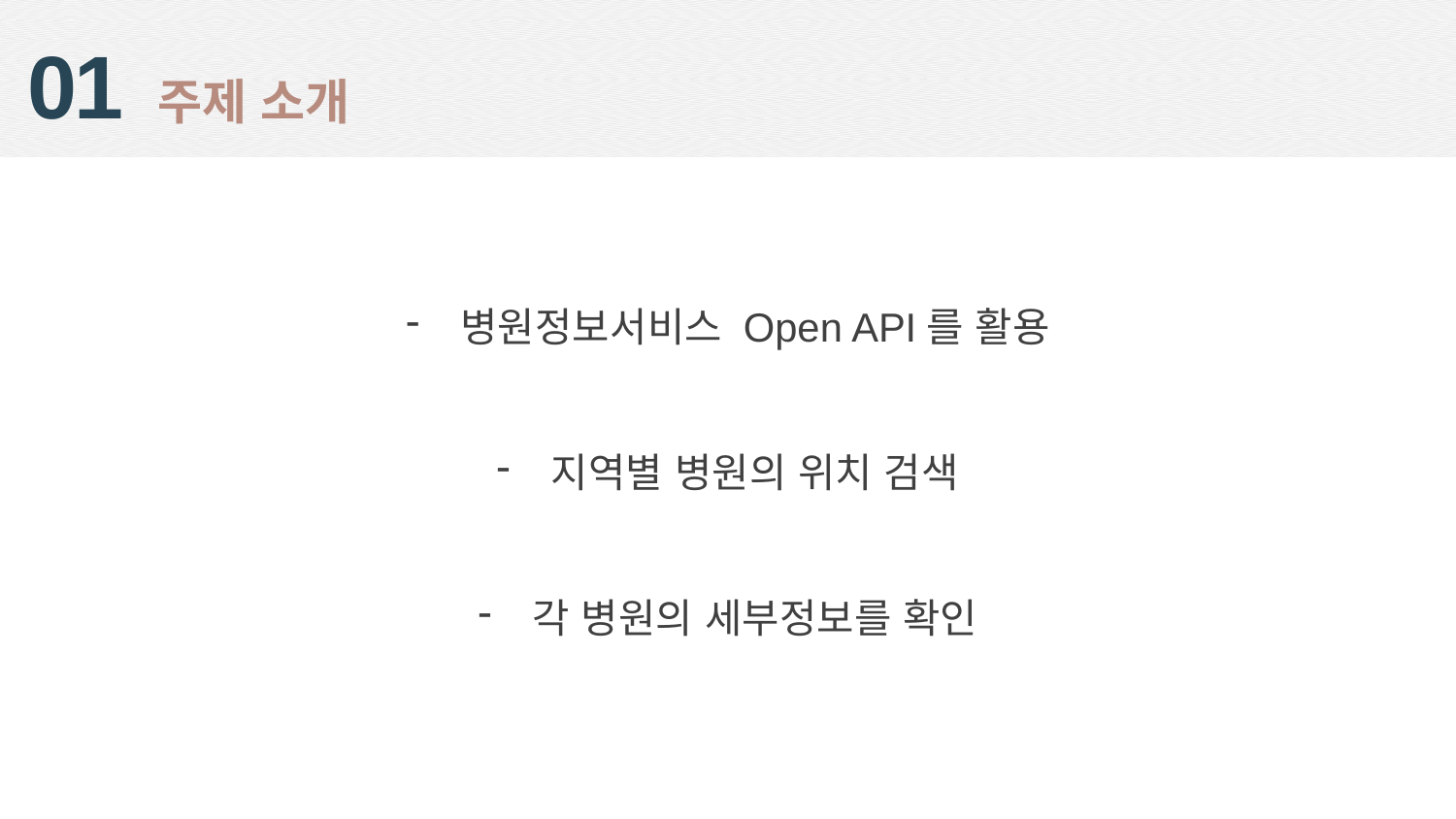

주제 소개
01
병원정보서비스 Open API를 활용

지역별 병원의 위치 검색

각 병원의 세부정보를 확인